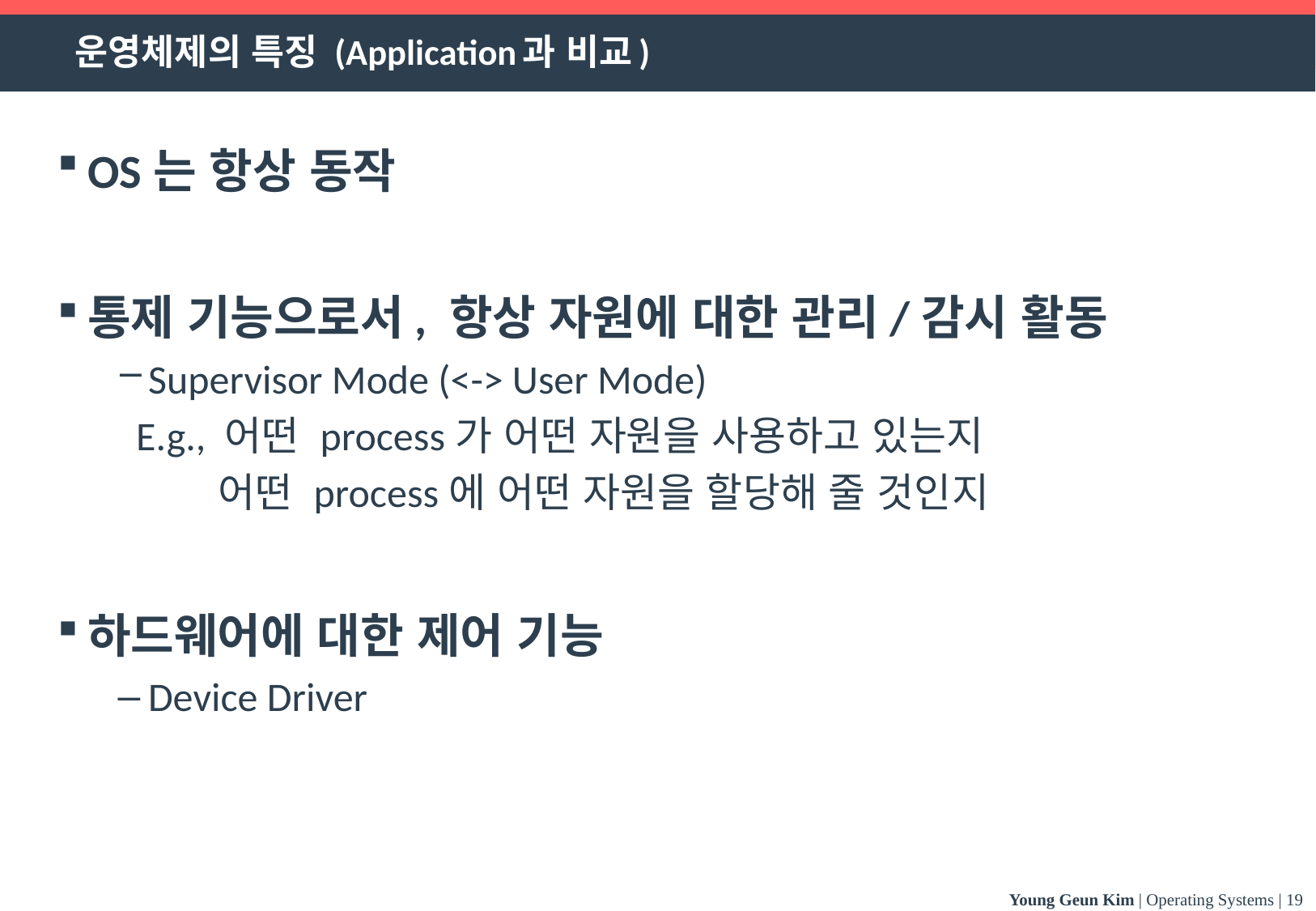

# 운영체제의 특징 (Application과 비교)
OS는 항상 동작

통제 기능으로서, 항상 자원에 대한 관리/감시 활동
Supervisor Mode (<-> User Mode)
  E.g., 어떤 process가 어떤 자원을 사용하고 있는지
        어떤 process에 어떤 자원을 할당해 줄 것인지

하드웨어에 대한 제어 기능
Device Driver

Young Geun Kim | Operating Systems | 19